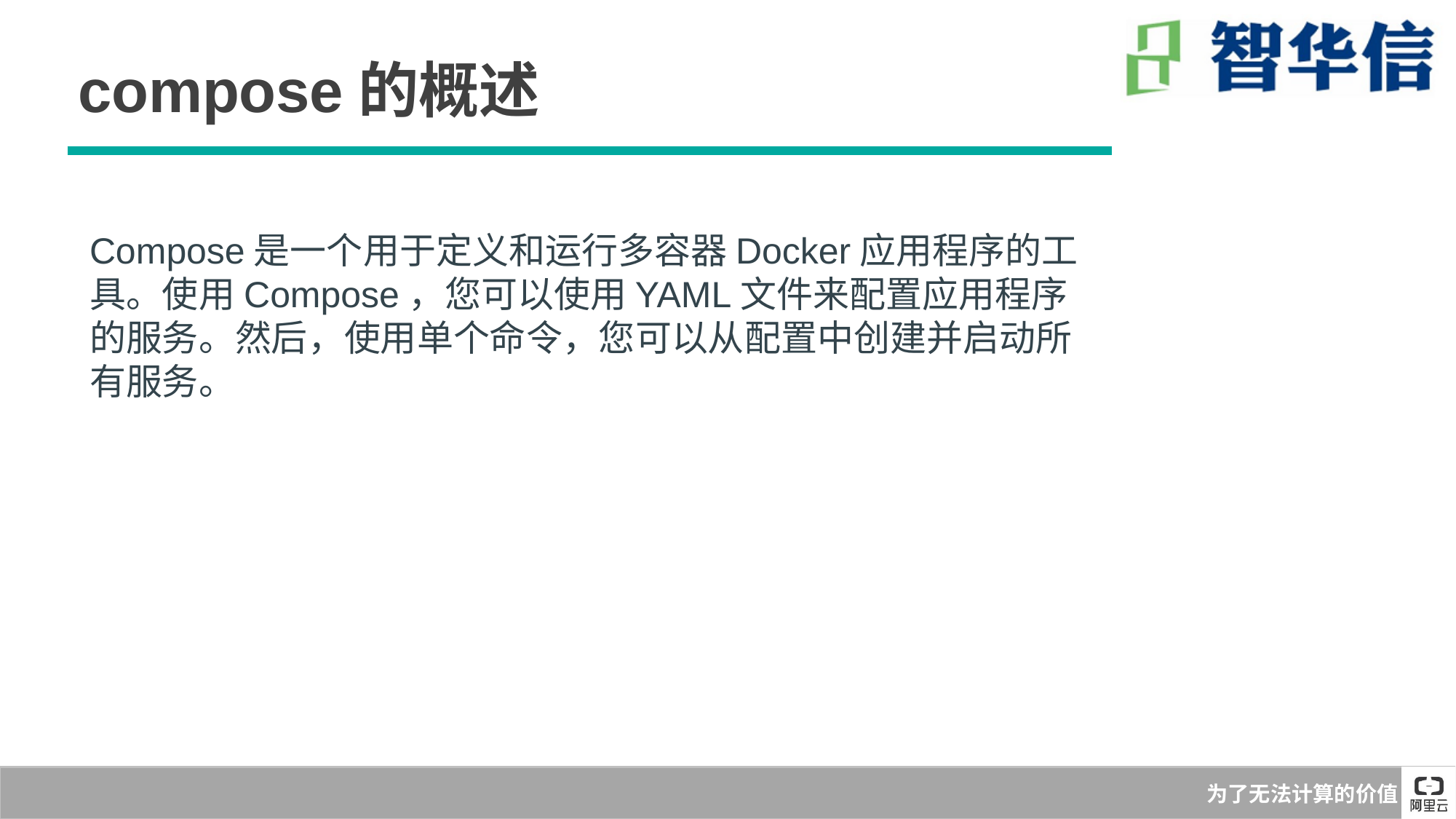

compose的概述
Compose是一个用于定义和运行多容器Docker应用程序的工具。使用Compose，您可以使用YAML文件来配置应用程序的服务。然后，使用单个命令，您可以从配置中创建并启动所有服务。